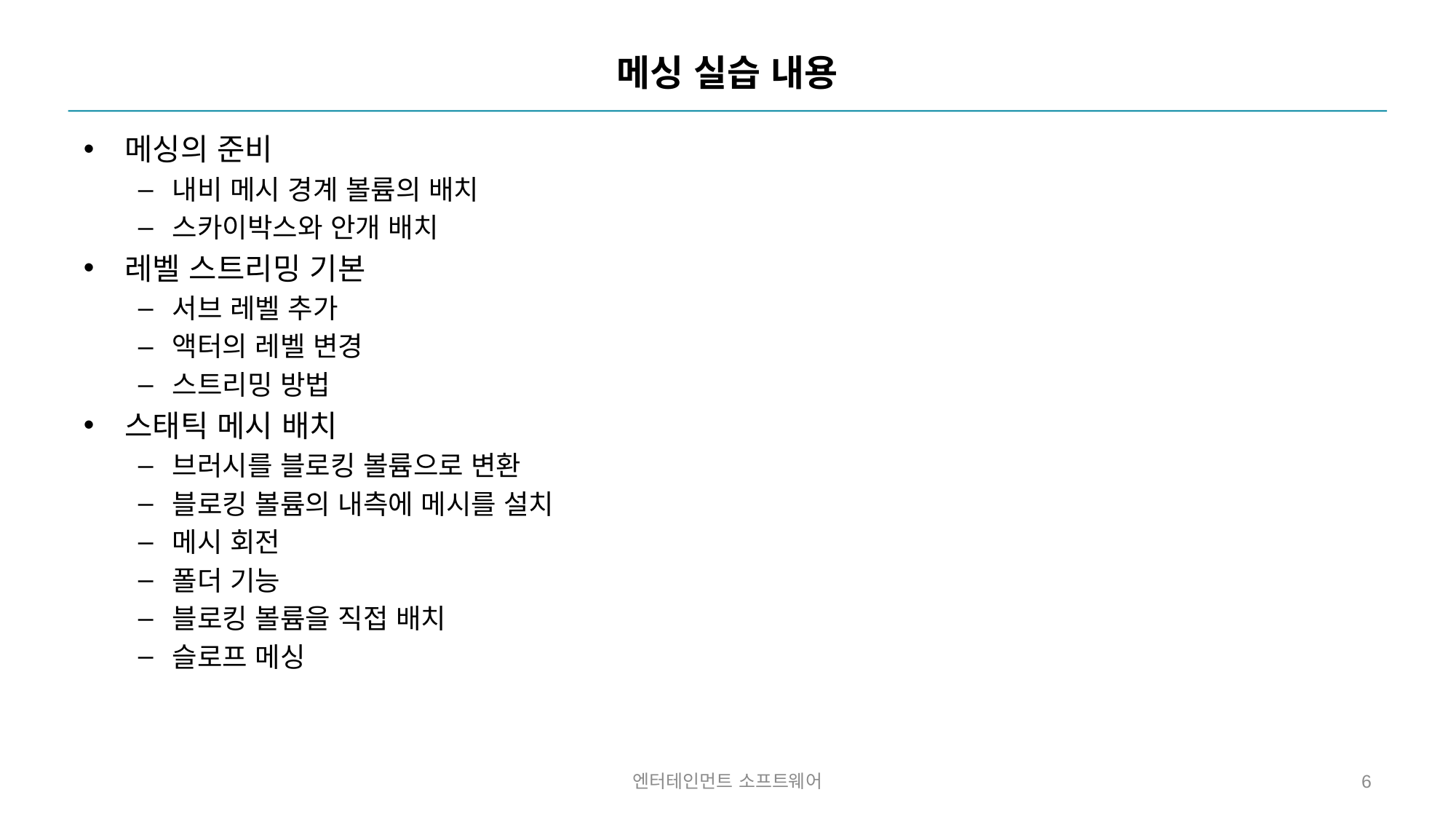

# 메싱 실습 내용
메싱의 준비
내비 메시 경계 볼륨의 배치
스카이박스와 안개 배치
레벨 스트리밍 기본
서브 레벨 추가
액터의 레벨 변경
스트리밍 방법
스태틱 메시 배치
브러시를 블로킹 볼륨으로 변환
블로킹 볼륨의 내측에 메시를 설치
메시 회전
폴더 기능
블로킹 볼륨을 직접 배치
슬로프 메싱
엔터테인먼트 소프트웨어
6